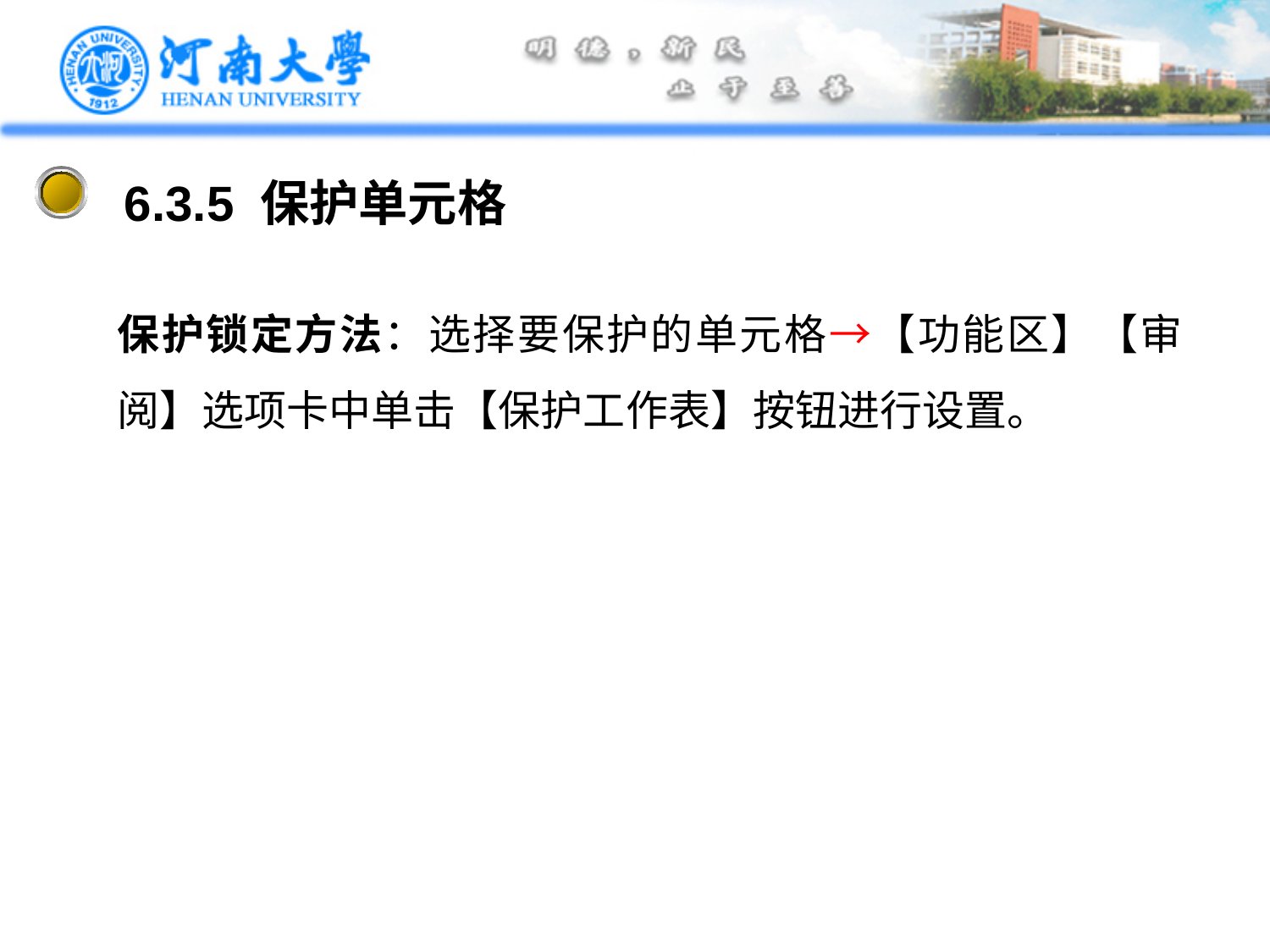

6.3.5 保护单元格

保护锁定方法：选择要保护的单元格→【功能区】【审阅】选项卡中单击【保护工作表】按钮进行设置。